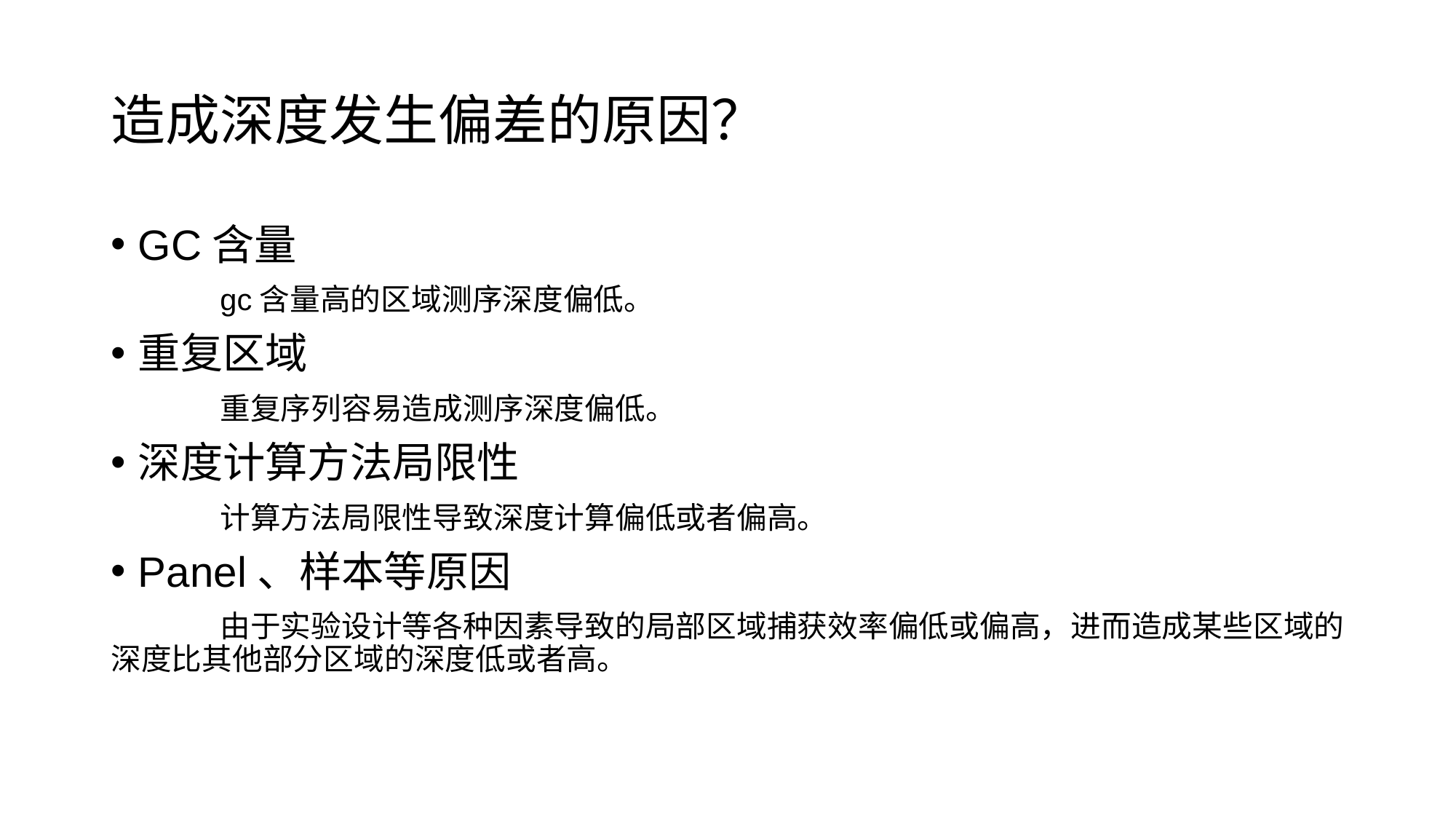

# 造成深度发生偏差的原因？
GC含量
	gc含量高的区域测序深度偏低。
重复区域
	重复序列容易造成测序深度偏低。
深度计算方法局限性
	计算方法局限性导致深度计算偏低或者偏高。
Panel、样本等原因
	由于实验设计等各种因素导致的局部区域捕获效率偏低或偏高，进而造成某些区域的深度比其他部分区域的深度低或者高。